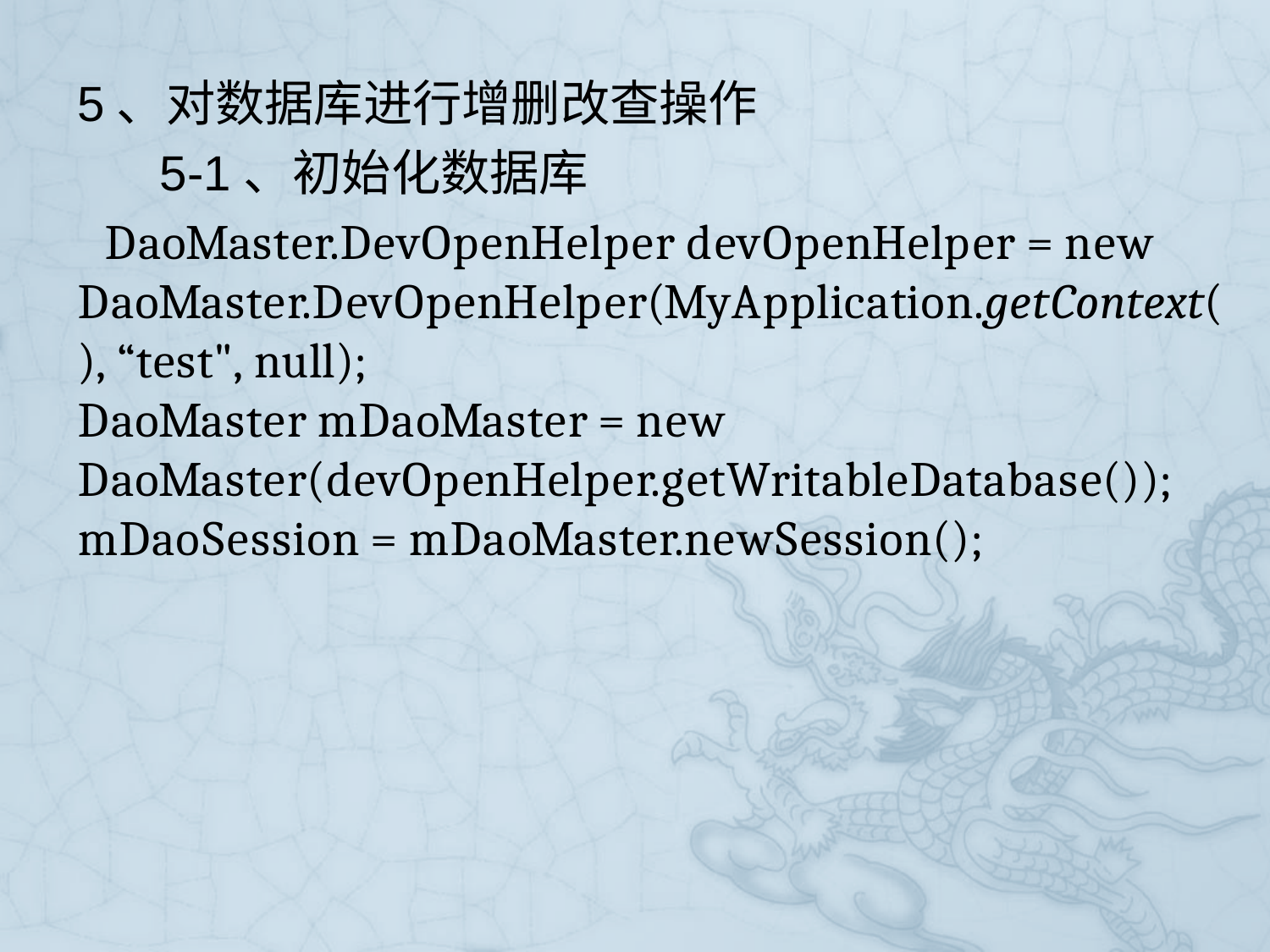

5、对数据库进行增删改查操作
      5-1、初始化数据库
  DaoMaster.DevOpenHelper devOpenHelper = new DaoMaster.DevOpenHelper(MyApplication.getContext(), “test", null);
DaoMaster mDaoMaster = new DaoMaster(devOpenHelper.getWritableDatabase());
mDaoSession = mDaoMaster.newSession();